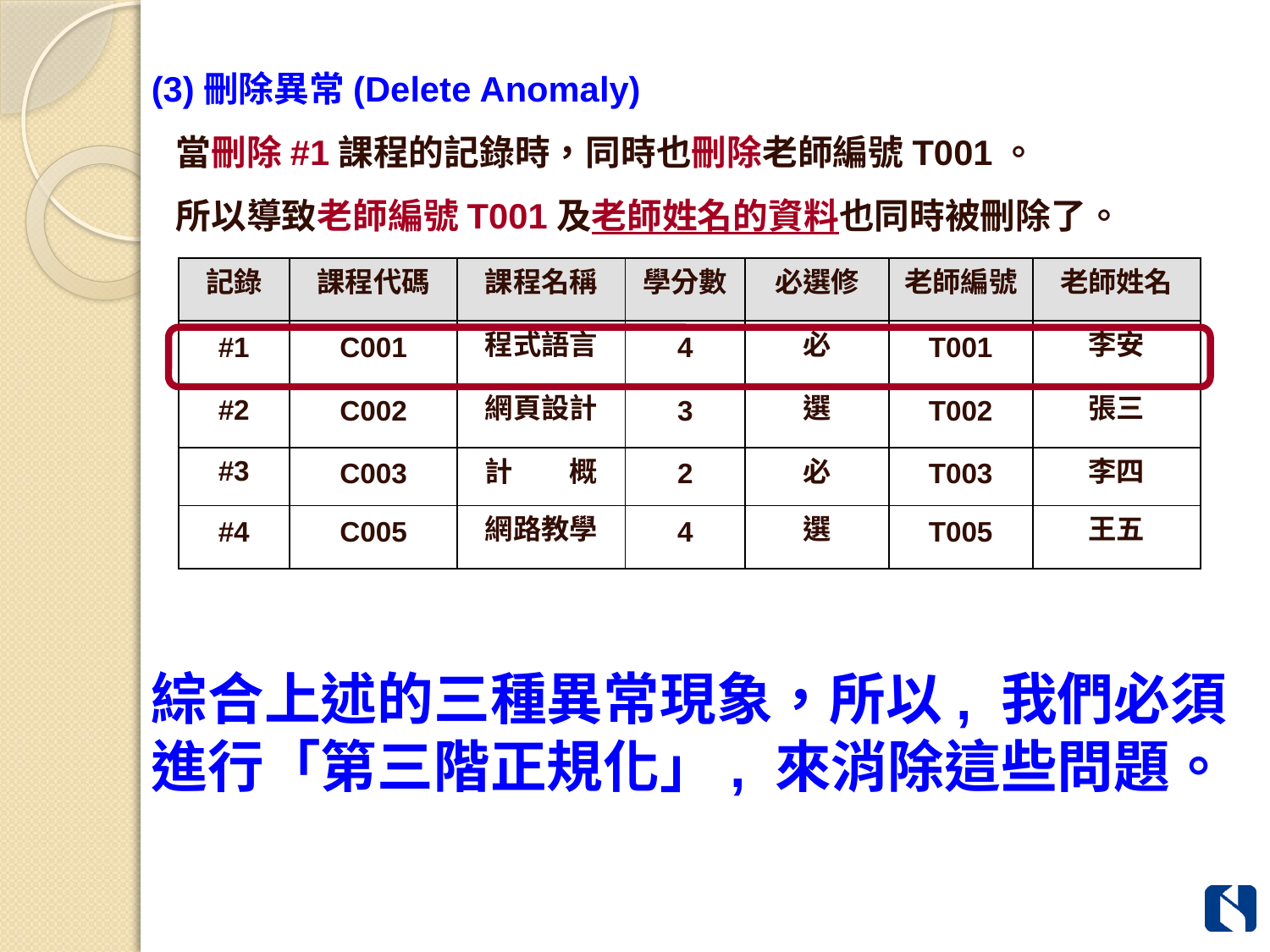

(3)刪除異常(Delete Anomaly)
  當刪除#1課程的記錄時，同時也刪除老師編號T001。
  所以導致老師編號T001及老師姓名的資料也同時被刪除了。

綜合上述的三種異常現象，所以, 我們必須進行「第三階正規化」, 來消除這些問題。

| 記錄 | 課程代碼 | 課程名稱 | 學分數 | 必選修 | 老師編號 | 老師姓名 |
| --- | --- | --- | --- | --- | --- | --- |
| #1 | C001 | 程式語言 | 4 | 必 | T001 | 李安 |
| #2 | C002 | 網頁設計 | 3 | 選 | T002 | 張三 |
| #3 | C003 | 計　　概 | 2 | 必 | T003 | 李四 |
| #4 | C005 | 網路教學 | 4 | 選 | T005 | 王五 |